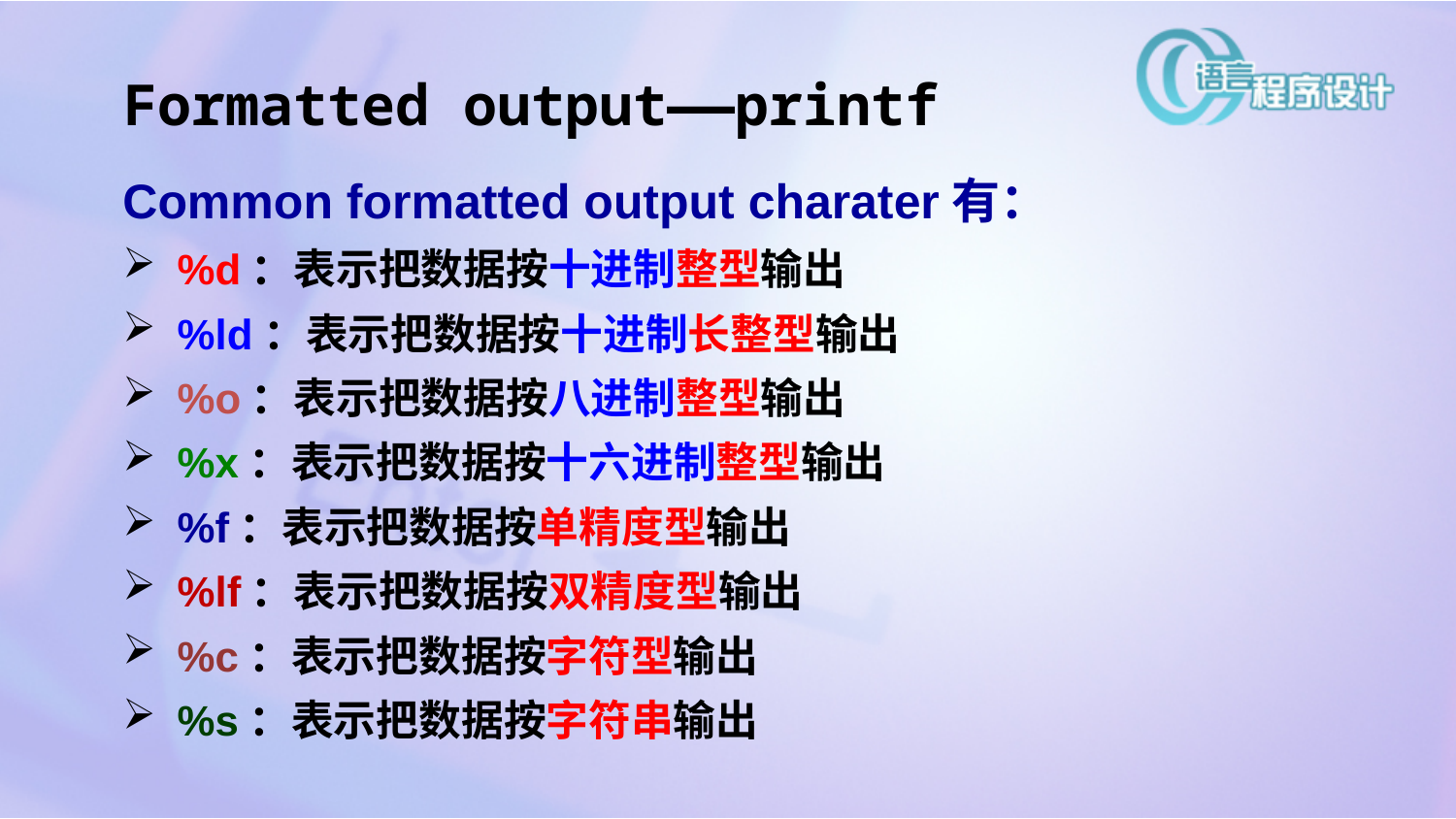

# Formatted output——printf
Common formatted output charater有：
%d：表示把数据按十进制整型输出
%ld：表示把数据按十进制长整型输出
%o：表示把数据按八进制整型输出
%x：表示把数据按十六进制整型输出
%f：表示把数据按单精度型输出
%lf：表示把数据按双精度型输出
%c：表示把数据按字符型输出
%s：表示把数据按字符串输出